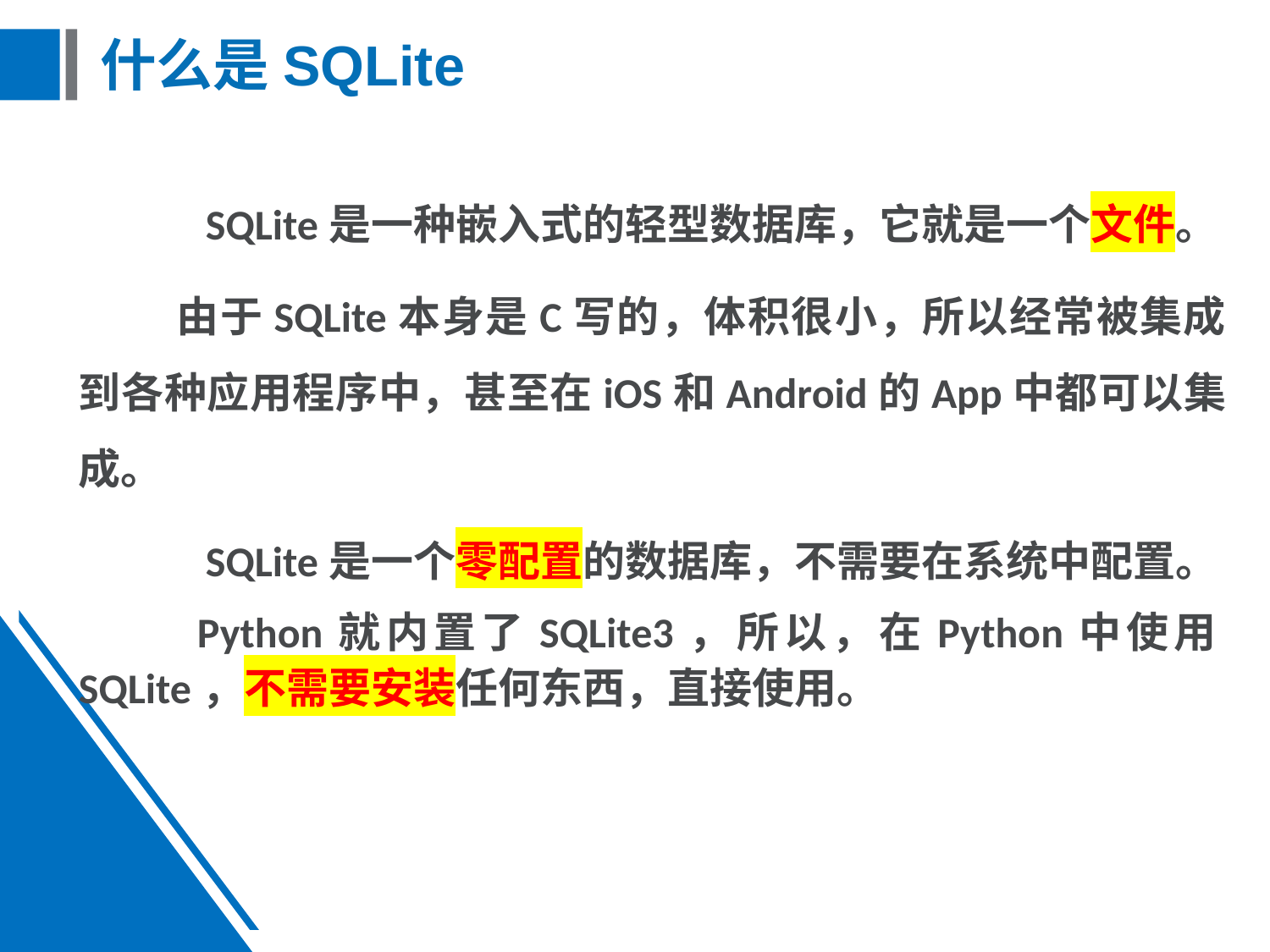

# 什么是SQLite
  	SQLite是一种嵌入式的轻型数据库，它就是一个文件。
        由于SQLite本身是C写的，体积很小，所以经常被集成到各种应用程序中，甚至在iOS和Android的App中都可以集成。
	SQLite是一个零配置的数据库，不需要在系统中配置。
        Python就内置了SQLite3，所以，在Python中使用SQLite，不需要安装任何东西，直接使用。